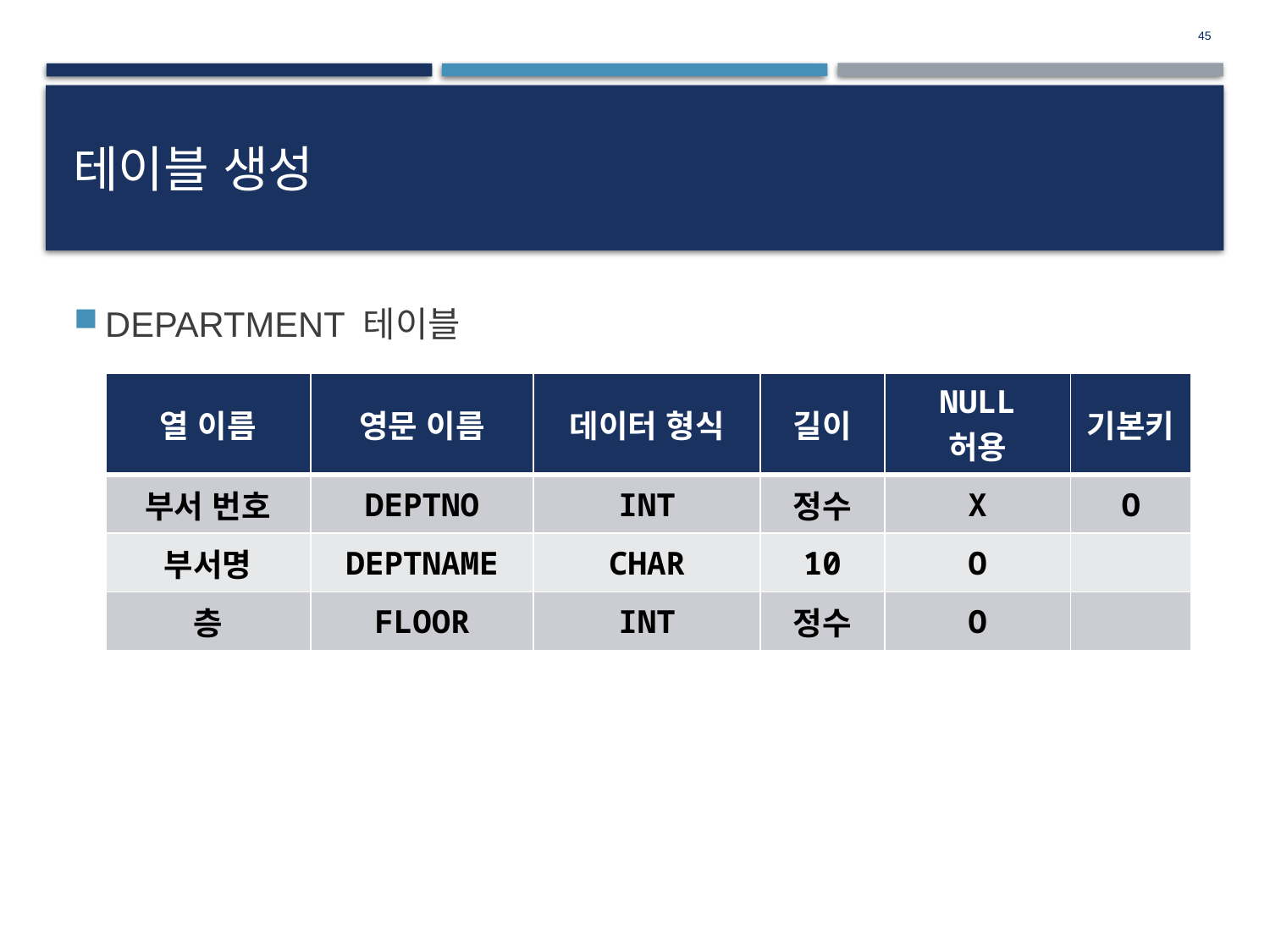

45
# 테이블 생성
DEPARTMENT 테이블
| 열 이름 | 영문 이름 | 데이터 형식 | 길이 | NULL 허용 | 기본키 |
| --- | --- | --- | --- | --- | --- |
| 부서 번호 | DEPTNO | INT | 정수 | X | O |
| 부서명 | DEPTNAME | CHAR | 10 | O |  |
| 층 | FLOOR | INT | 정수 | O |  |